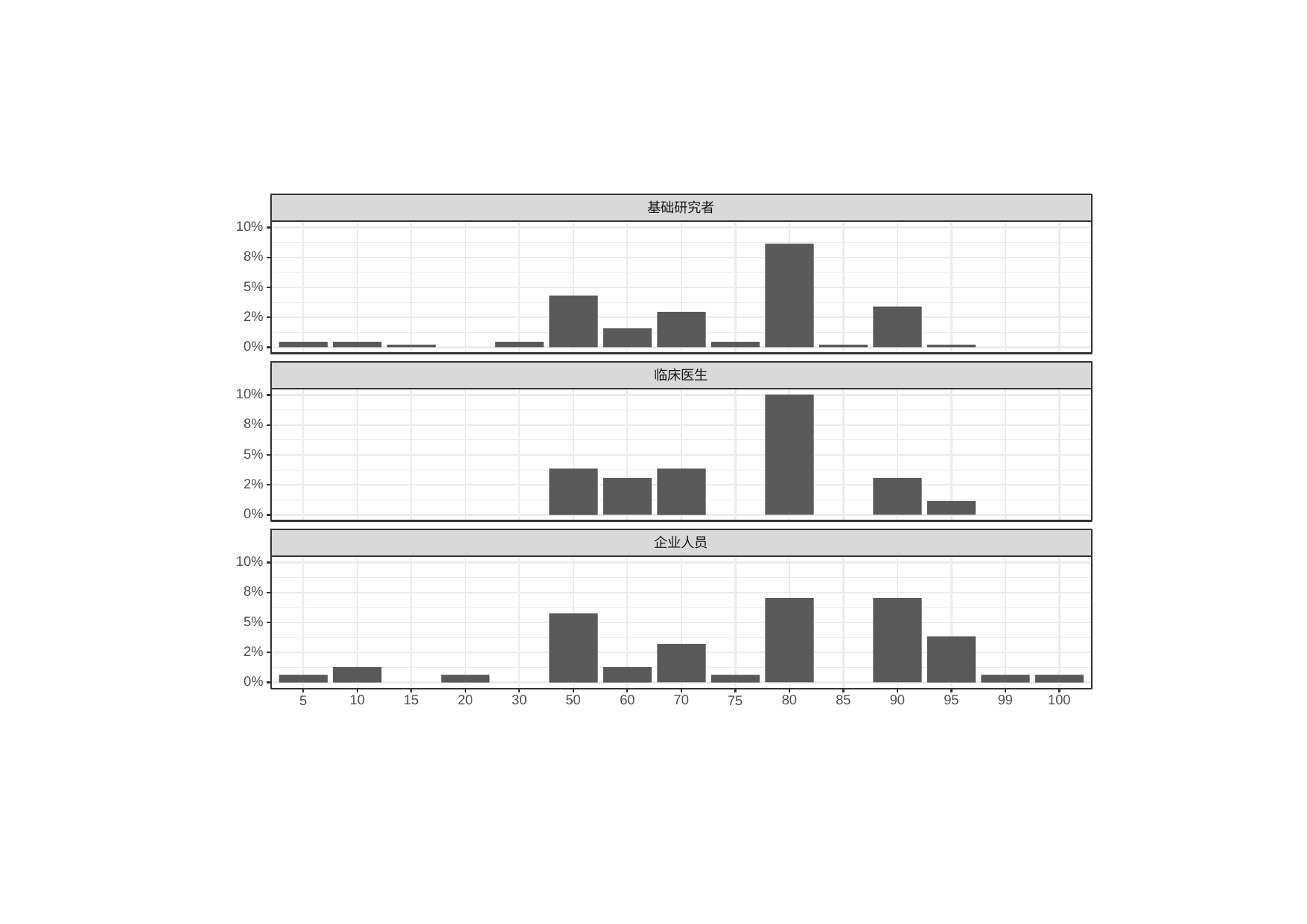

基础研究者

10%

8%

5%

2%

0%

临床医生

10%

8%

5%

2%

0%

企业人员

10%

8%

5%

2%

0%

30
10
15
20
50
60
70
80
85
90
95
99
100
75
5